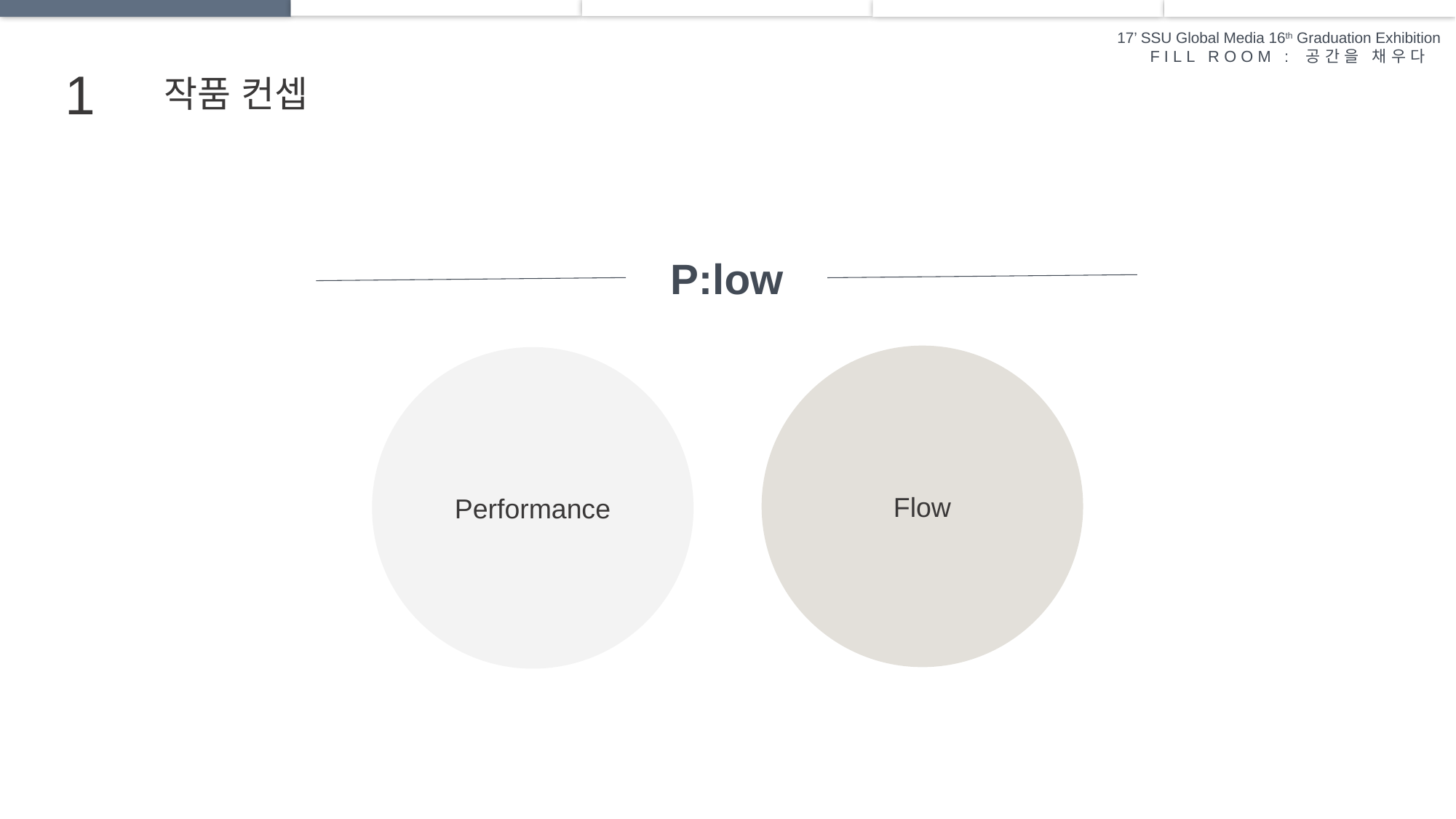

17’ SSU Global Media 16th Graduation Exhibition
FILL ROOM : 공간을 채우다
1
작품 컨셉
P:low

Flow

Performance